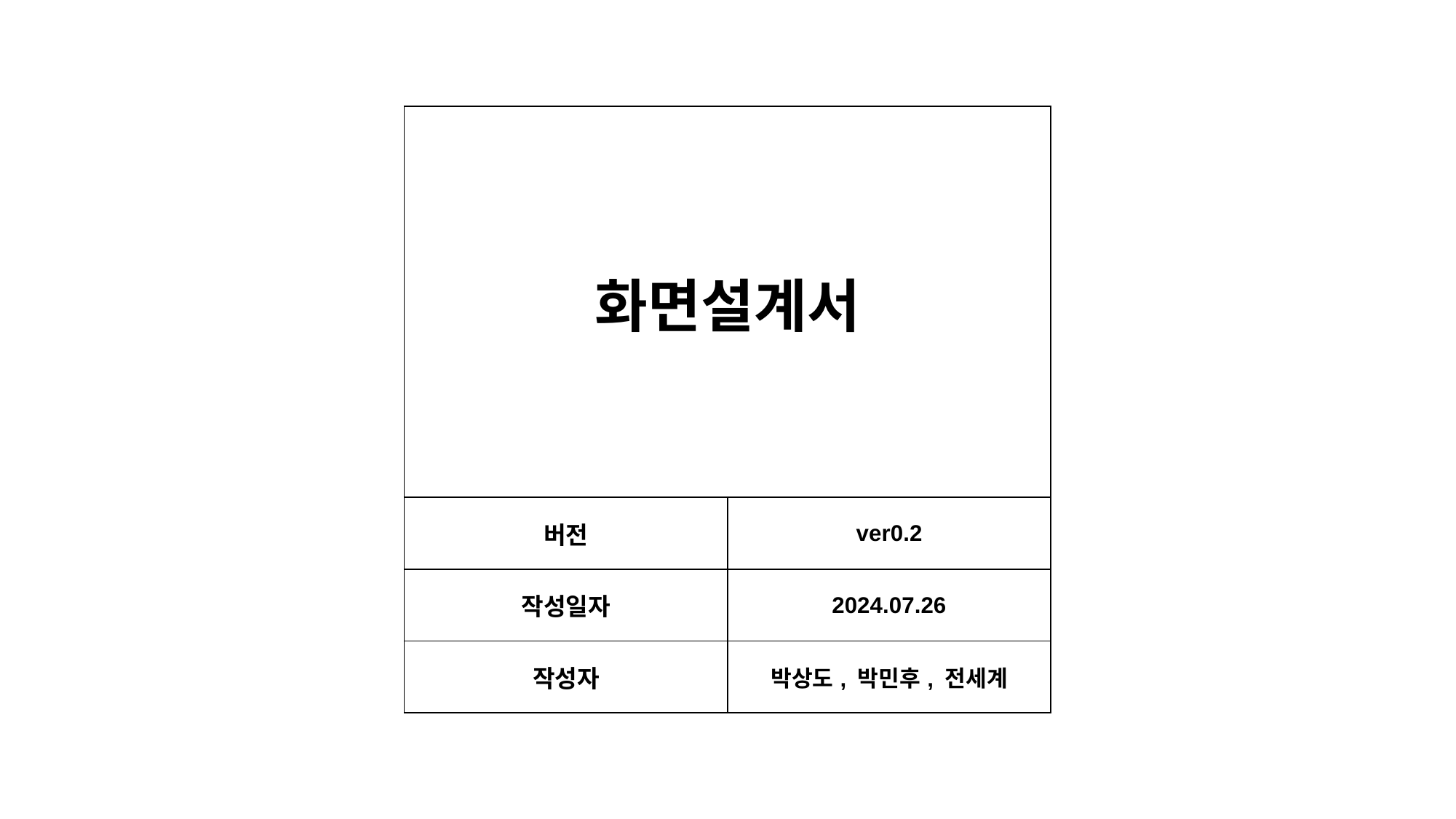

| 화면설계서 |  |
| --- | --- |
| 버전 | ver0.2 |
| 작성일자 | 2024.07.26 |
| 작성자 | 박상도, 박민후, 전세계 |